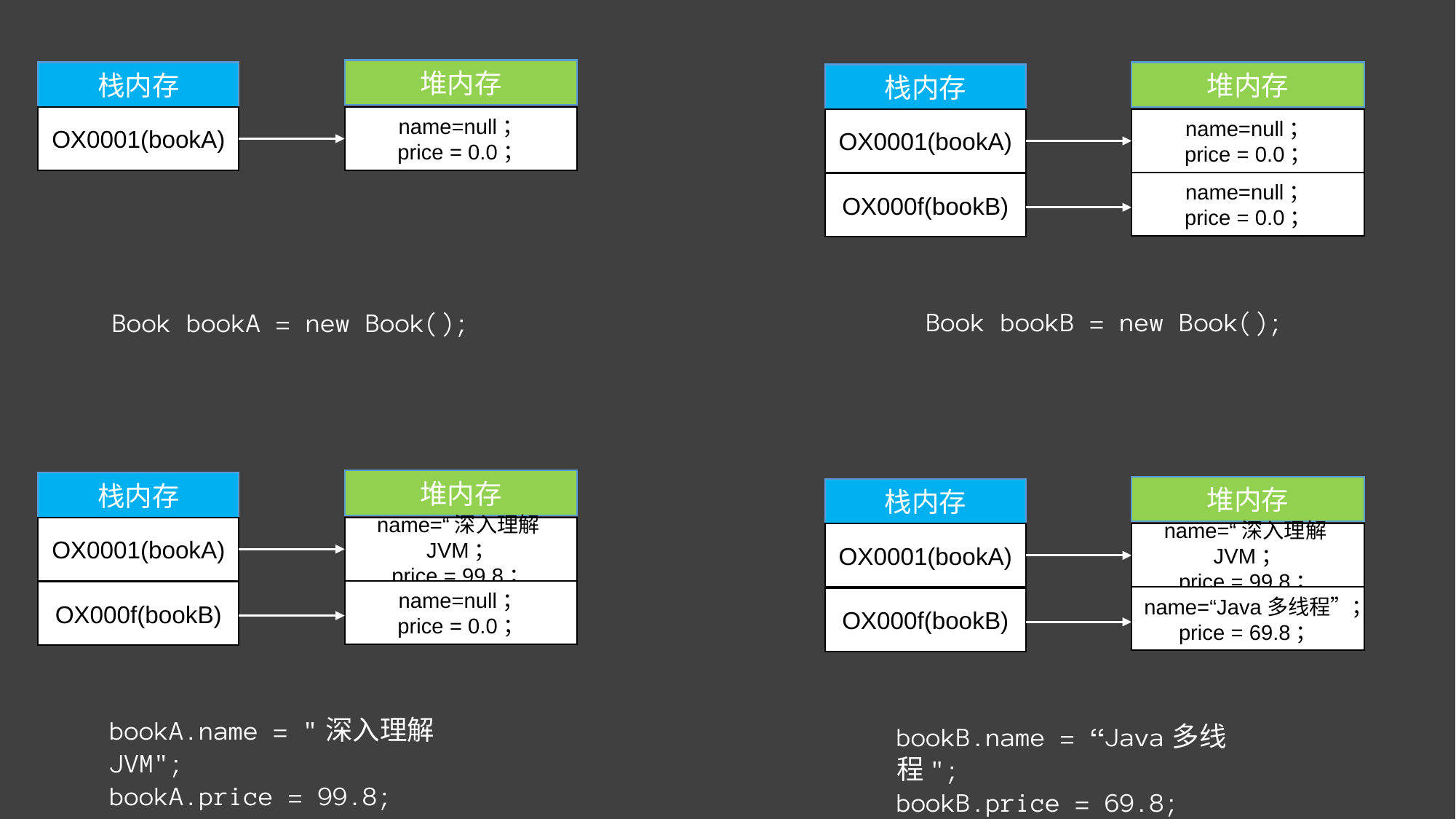

堆内存
栈内存
堆内存
栈内存
OX0001(bookA)
name=null；
price = 0.0；
OX0001(bookA)
name=null；
price = 0.0；
name=null；
price = 0.0；
OX000f(bookB)
Book bookB = new Book();
Book bookA = new Book();
堆内存
栈内存
堆内存
栈内存
OX0001(bookA)
name=“深入理解JVM；
price = 99.8；
OX0001(bookA)
name=“深入理解JVM；
price = 99.8；
name=null；
price = 0.0；
OX000f(bookB)
name=“Java多线程”；
price = 69.8；
OX000f(bookB)
bookA.name = "深入理解JVM";
bookA.price = 99.8;
bookB.name = “Java多线程";
bookB.price = 69.8;